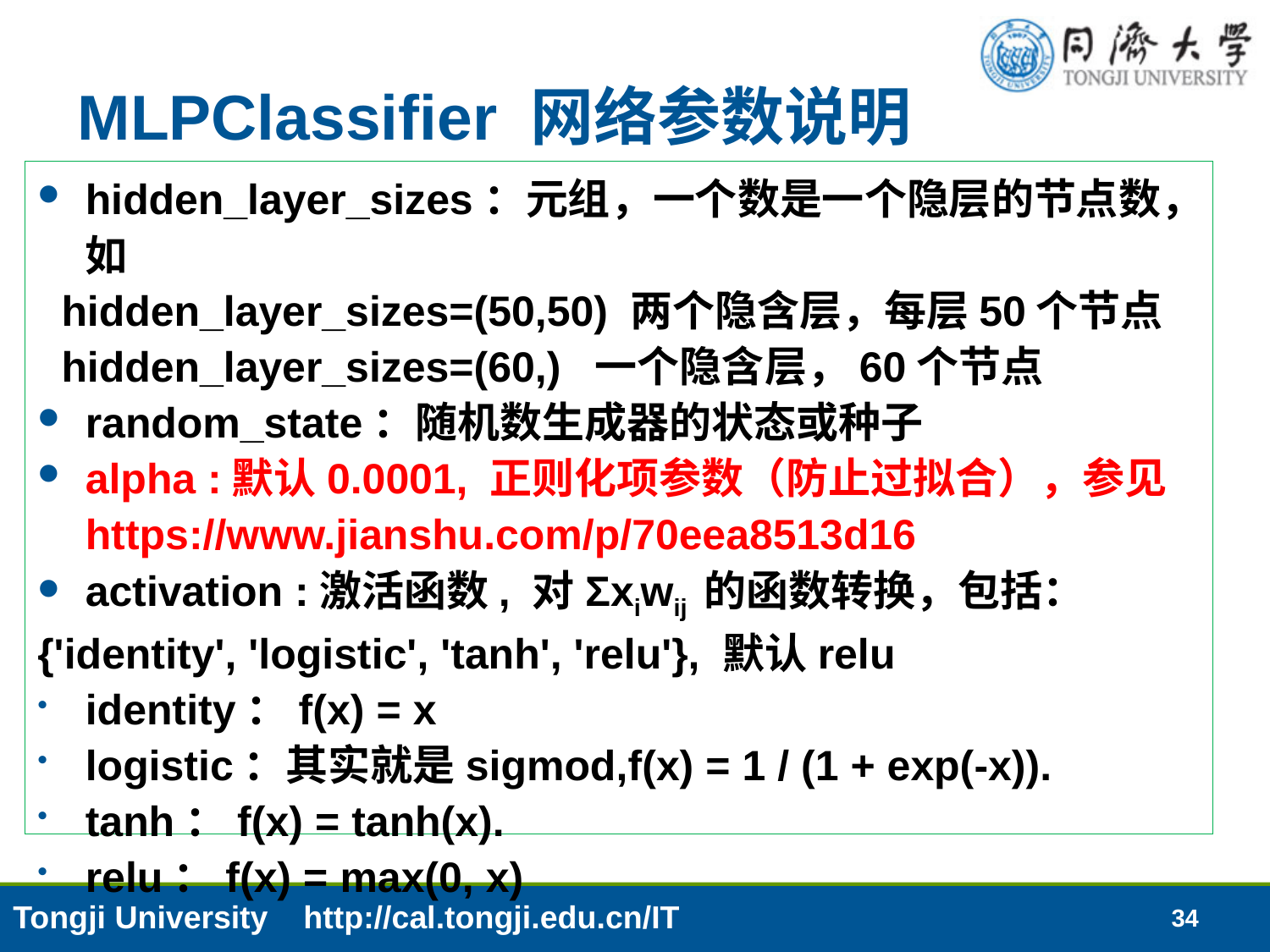

# MLPClassifier 网络参数说明
hidden_layer_sizes：元组，一个数是一个隐层的节点数，如
  hidden_layer_sizes=(50,50) 两个隐含层，每层50个节点
  hidden_layer_sizes=(60,)  一个隐含层，60个节点
random_state：随机数生成器的状态或种子
alpha :默认0.0001, 正则化项参数（防止过拟合），参见 https://www.jianshu.com/p/70eea8513d16
activation :激活函数, 对Σxiwij 的函数转换，包括：
{'identity', 'logistic', 'tanh', 'relu'}, 默认relu
identity：f(x) = x
logistic：其实就是sigmod,f(x) = 1 / (1 + exp(-x)).
tanh：f(x) = tanh(x).
relu：f(x) = max(0, x)